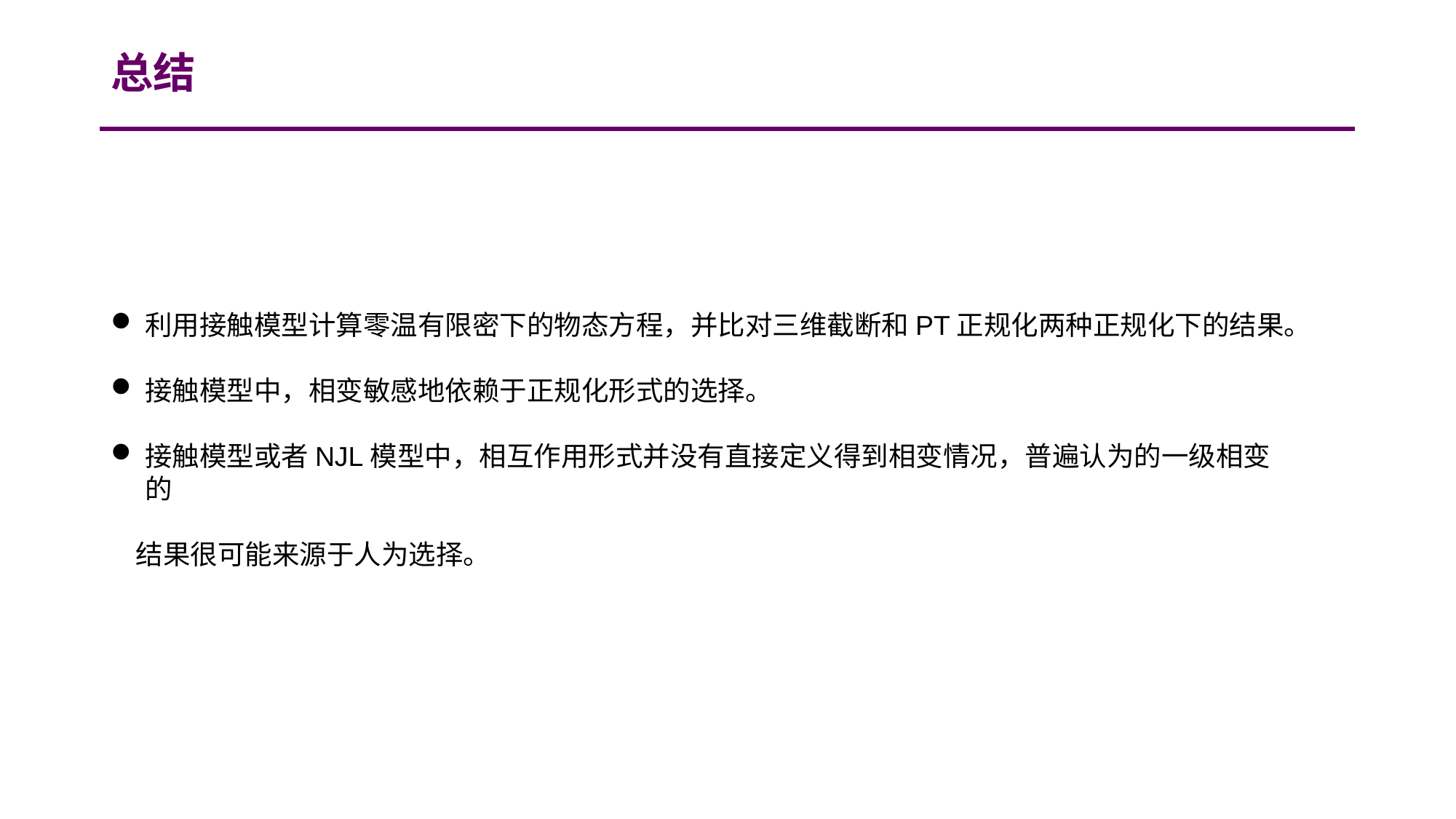

# 总结
利用接触模型计算零温有限密下的物态方程，并比对三维截断和PT正规化两种正规化下的结果。

接触模型中，相变敏感地依赖于正规化形式的选择。

接触模型或者NJL模型中，相互作用形式并没有直接定义得到相变情况，普遍认为的一级相变的

   结果很可能来源于人为选择。